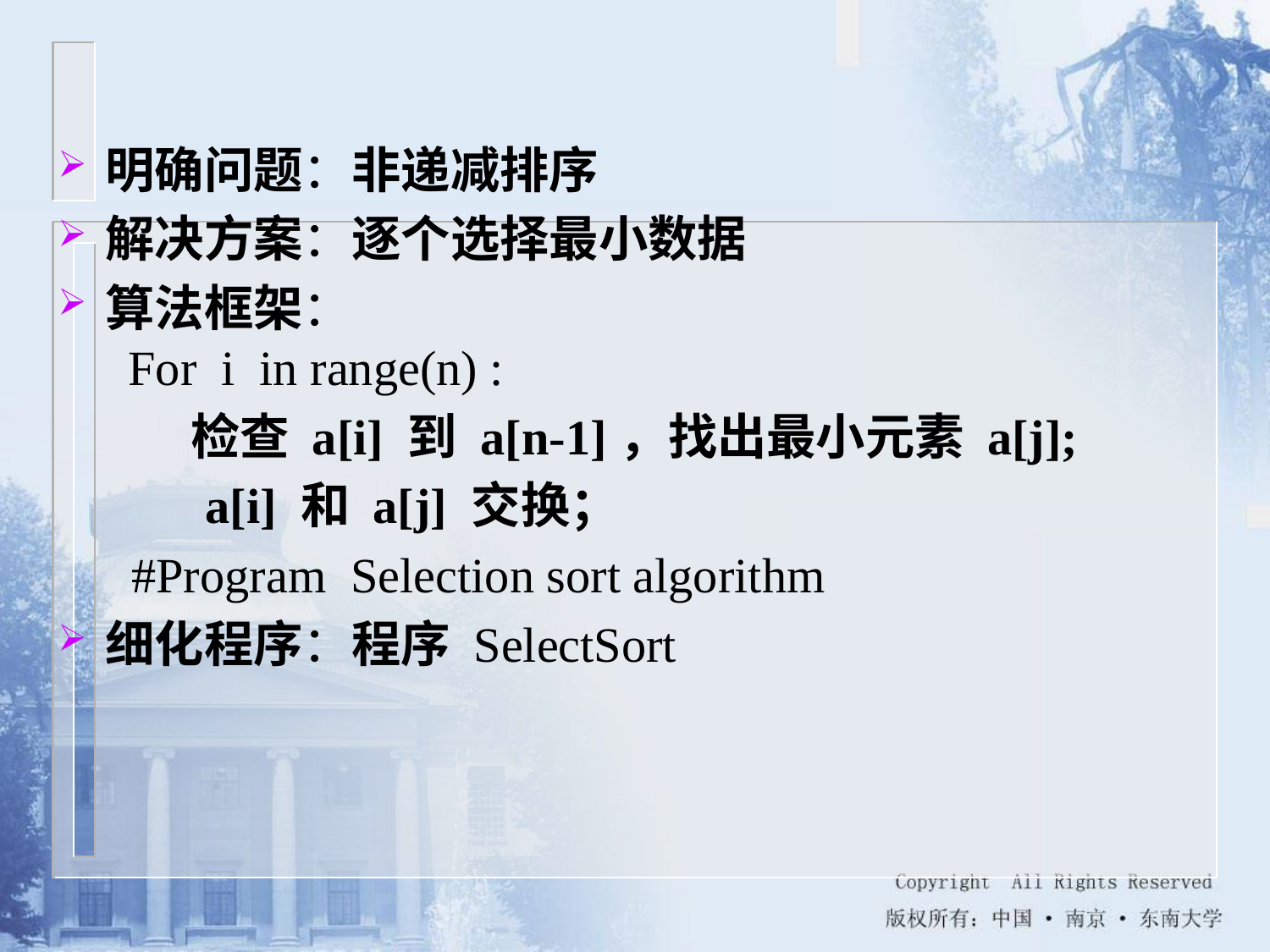

明确问题：非递减排序
解决方案：逐个选择最小数据
算法框架：
 For  i  in range(n) :
           检查 a[i] 到 a[n-1]，找出最小元素 a[j];
            a[i] 和 a[j] 交换；
      #Program  Selection sort algorithm
细化程序：程序 SelectSort